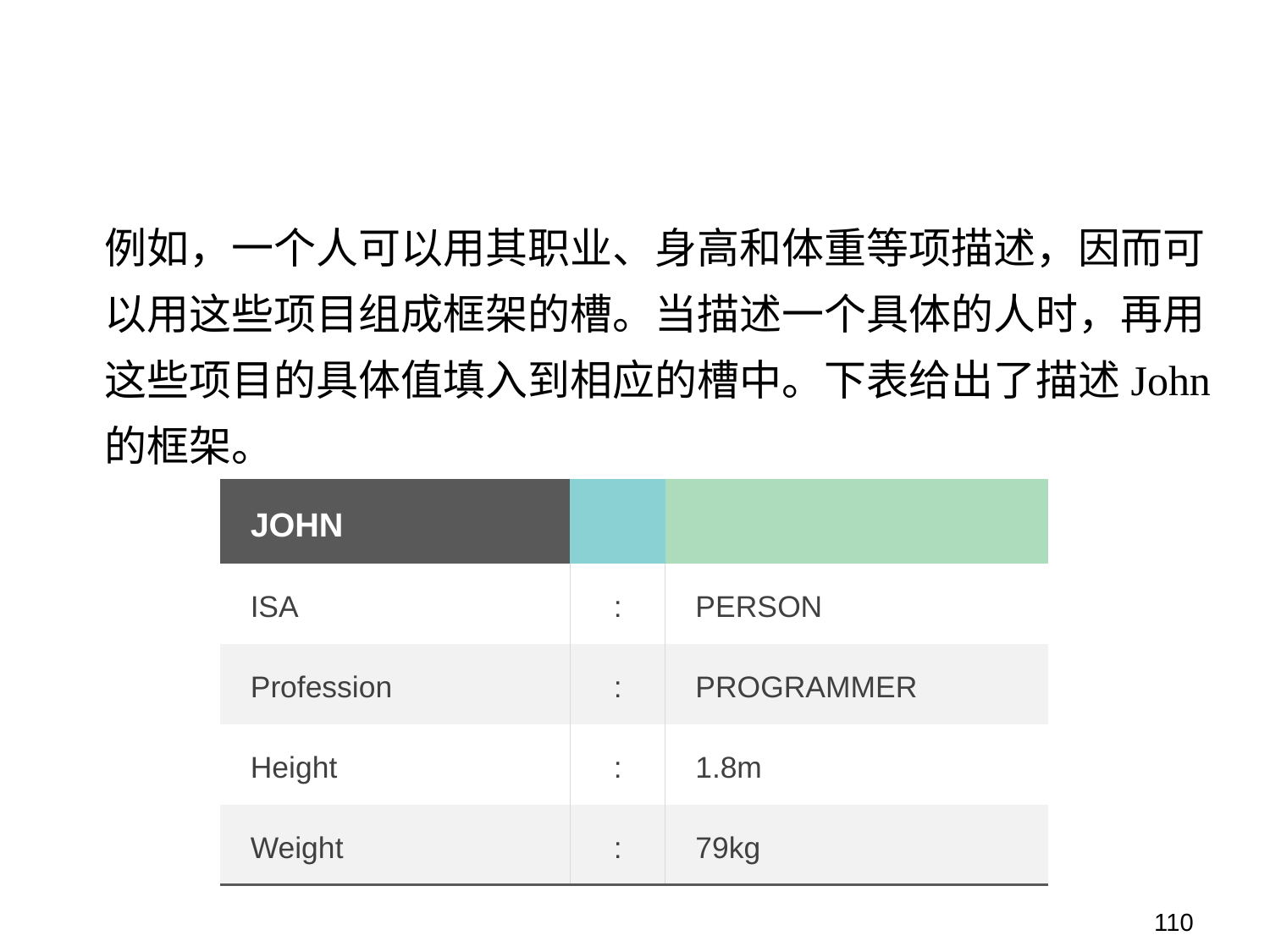

例如，一个人可以用其职业、身高和体重等项描述，因而可以用这些项目组成框架的槽。当描述一个具体的人时，再用这些项目的具体值填入到相应的槽中。下表给出了描述John的框架。
| JOHN |  |  |
| --- | --- | --- |
| ISA | : | PERSON |
| Profession | : | PROGRAMMER |
| Height | : | 1.8m |
| Weight | : | 79kg |
110